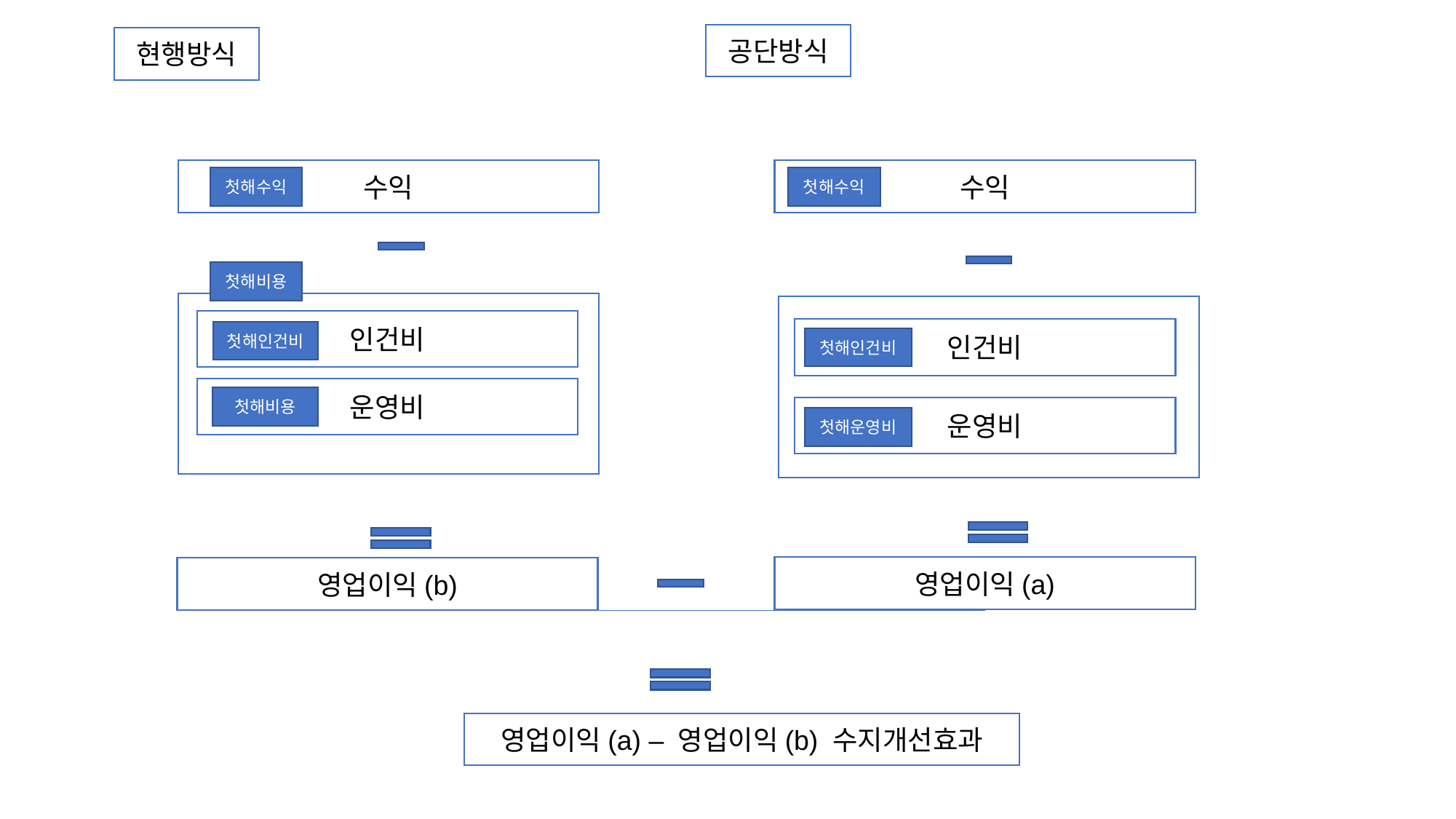

공단방식
현행방식
수익
수익
첫해수익
첫해수익

첫해비용

인건비
인건비
첫해인건비
첫해인건비
운영비
첫해비용
운영비
첫해운영비

영업이익(a)
영업이익(b)

영업이익(a) – 영업이익(b) 수지개선효과